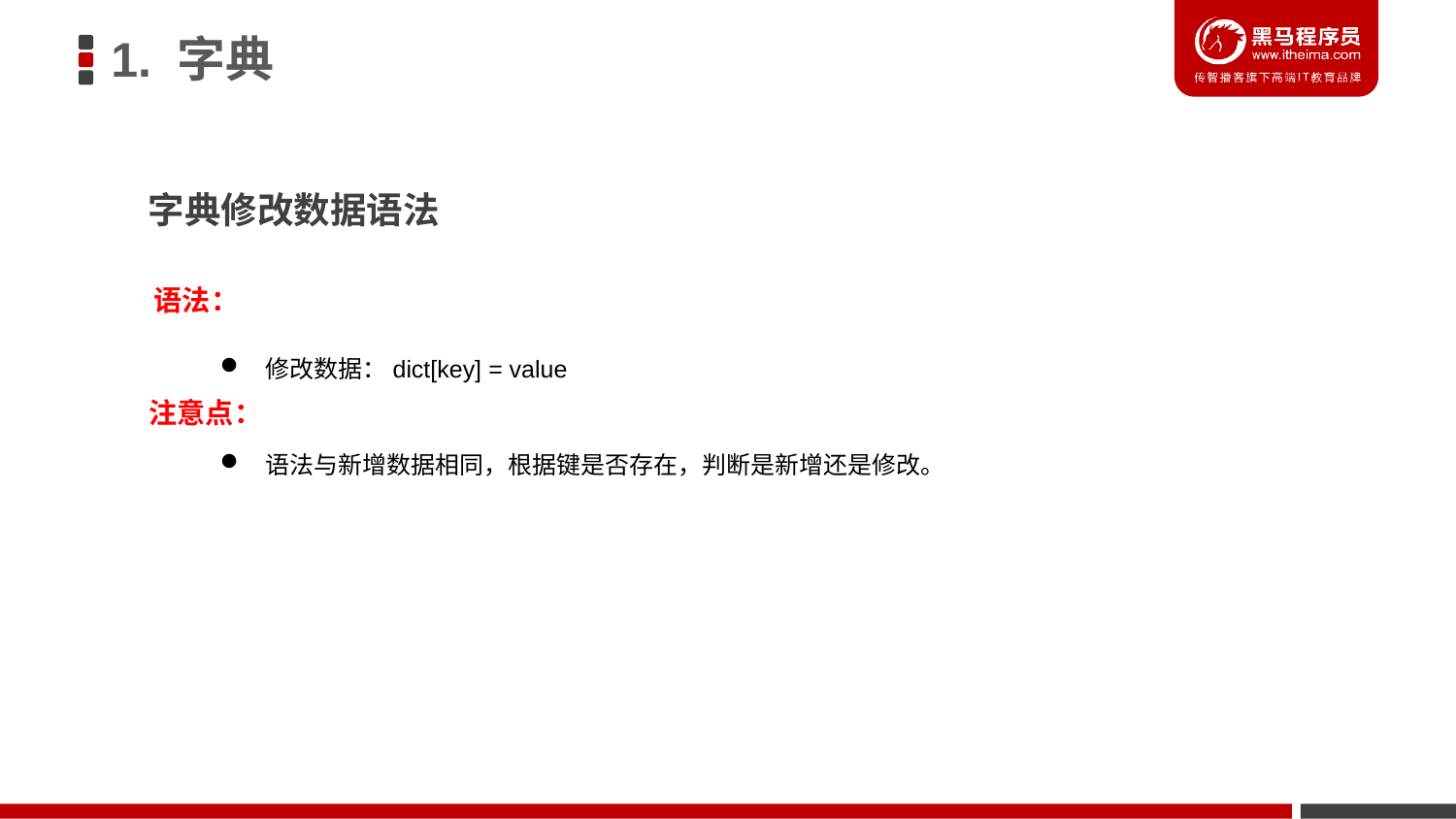

1. 字典
字典修改数据语法
语法：
修改数据：dict[key] = value
注意点：
语法与新增数据相同，根据键是否存在，判断是新增还是修改。